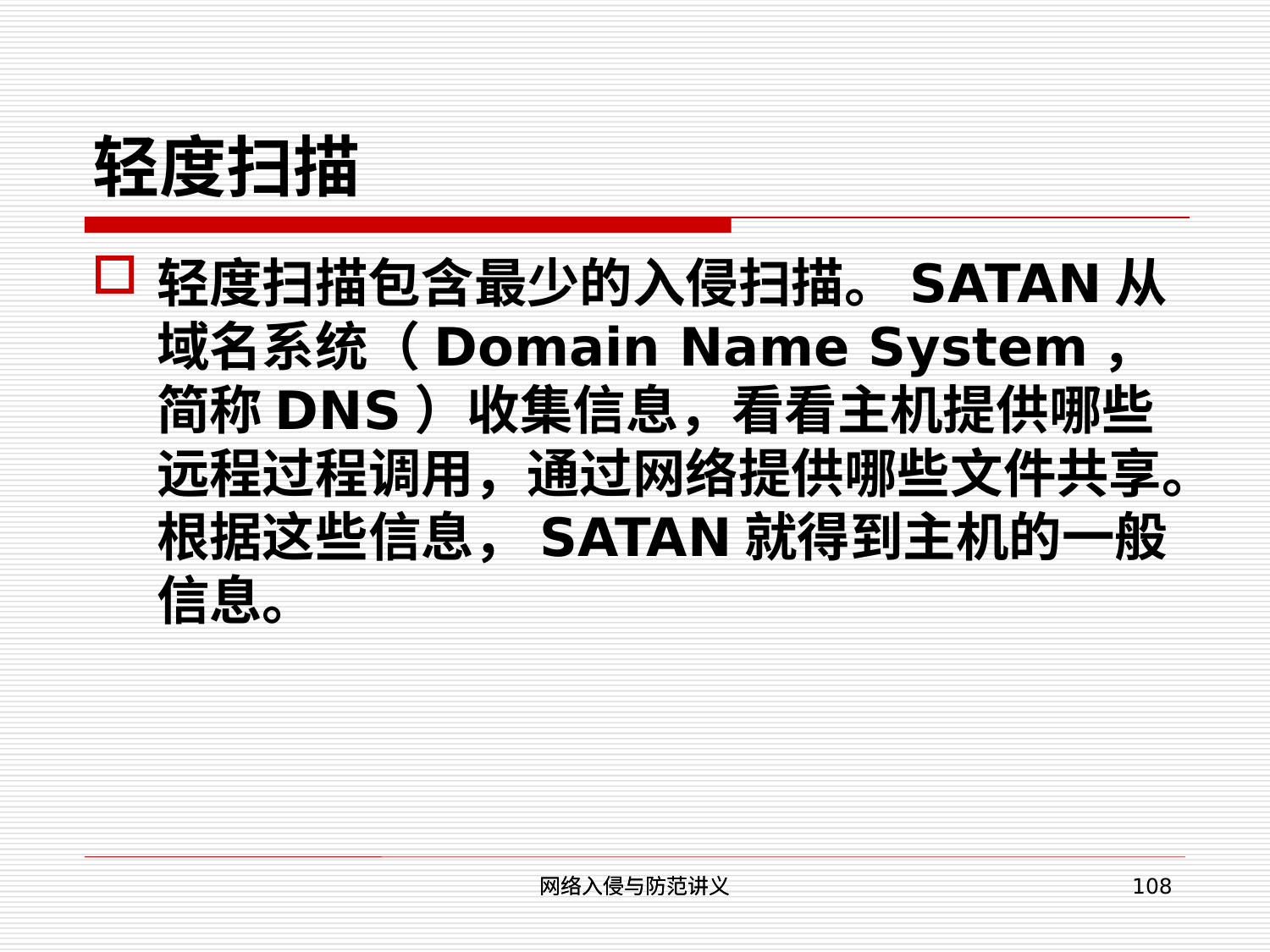

# 轻度扫描
轻度扫描包含最少的入侵扫描。SATAN从域名系统（Domain Name System，简称DNS）收集信息，看看主机提供哪些远程过程调用，通过网络提供哪些文件共享。根据这些信息，SATAN就得到主机的一般信息。

网络入侵与防范讲义
网络入侵与防范讲义
108
108